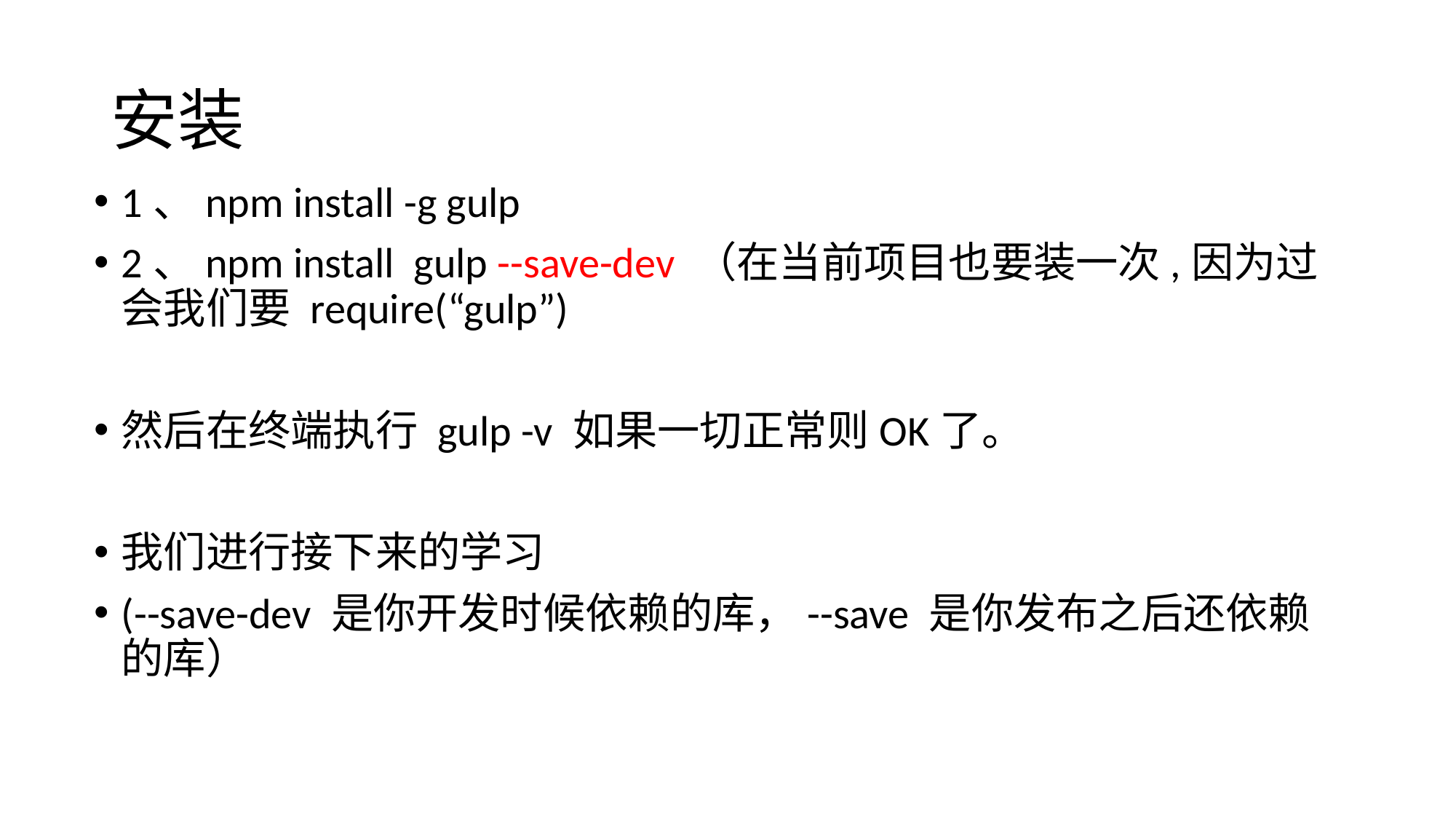

# 安装
1、npm install -g gulp
2、npm install  gulp --save-dev （在当前项目也要装一次,因为过会我们要 require(“gulp”)

然后在终端执行 gulp -v 如果一切正常则OK了。

我们进行接下来的学习
(--save-dev 是你开发时候依赖的库，--save 是你发布之后还依赖的库）